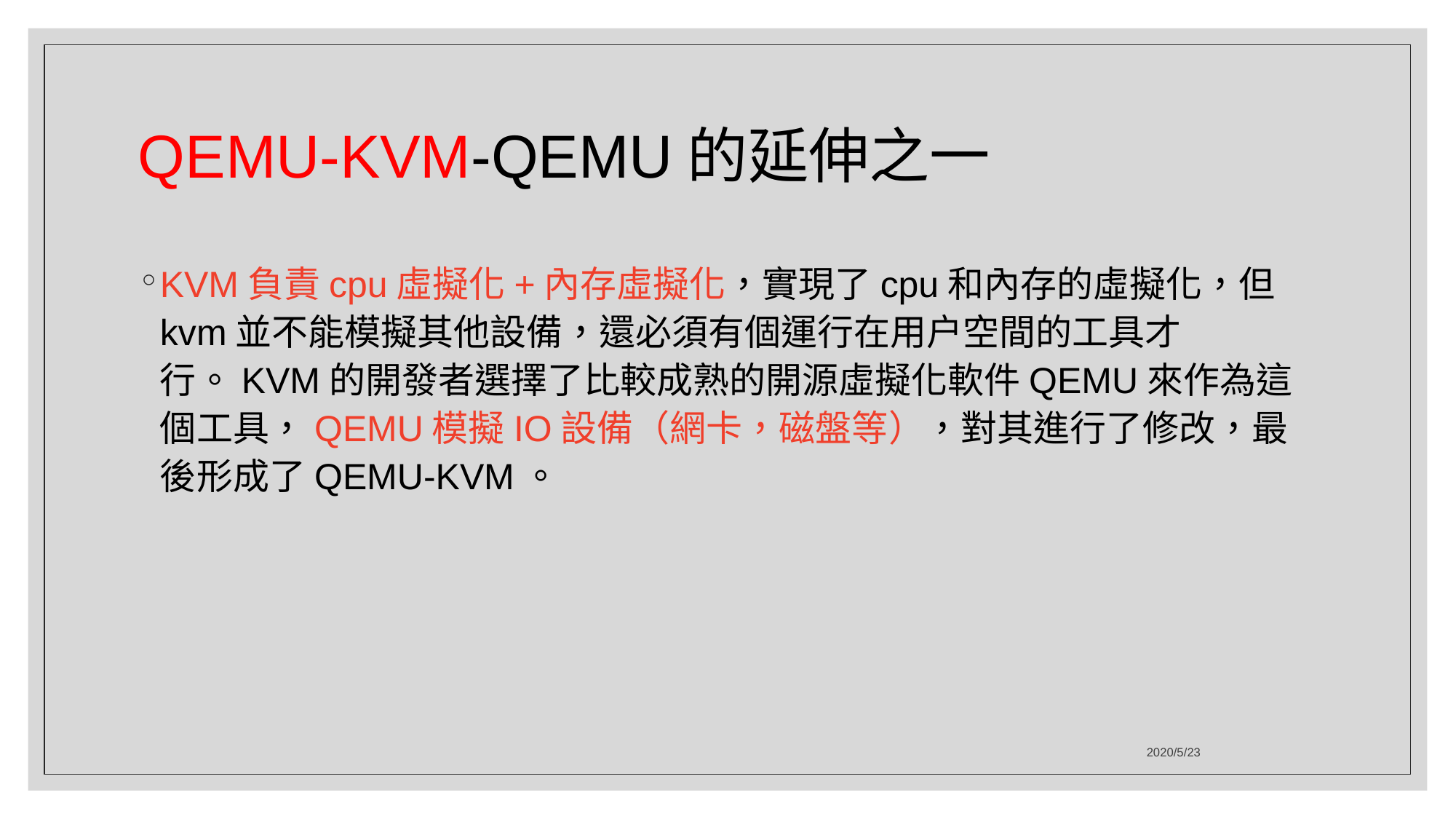

# QEMU-KVM-QEMU的延伸之一
KVM負責cpu虛擬化+內存虛擬化，實現了cpu和內存的虛擬化，但kvm並不能模擬其他設備，還必須有個運行在用户空間的工具才行。KVM的開發者選擇了比較成熟的開源虛擬化軟件QEMU來作為這個工具，QEMU模擬IO設備（網卡，磁盤等），對其進行了修改，最後形成了QEMU-KVM。
2020/5/23